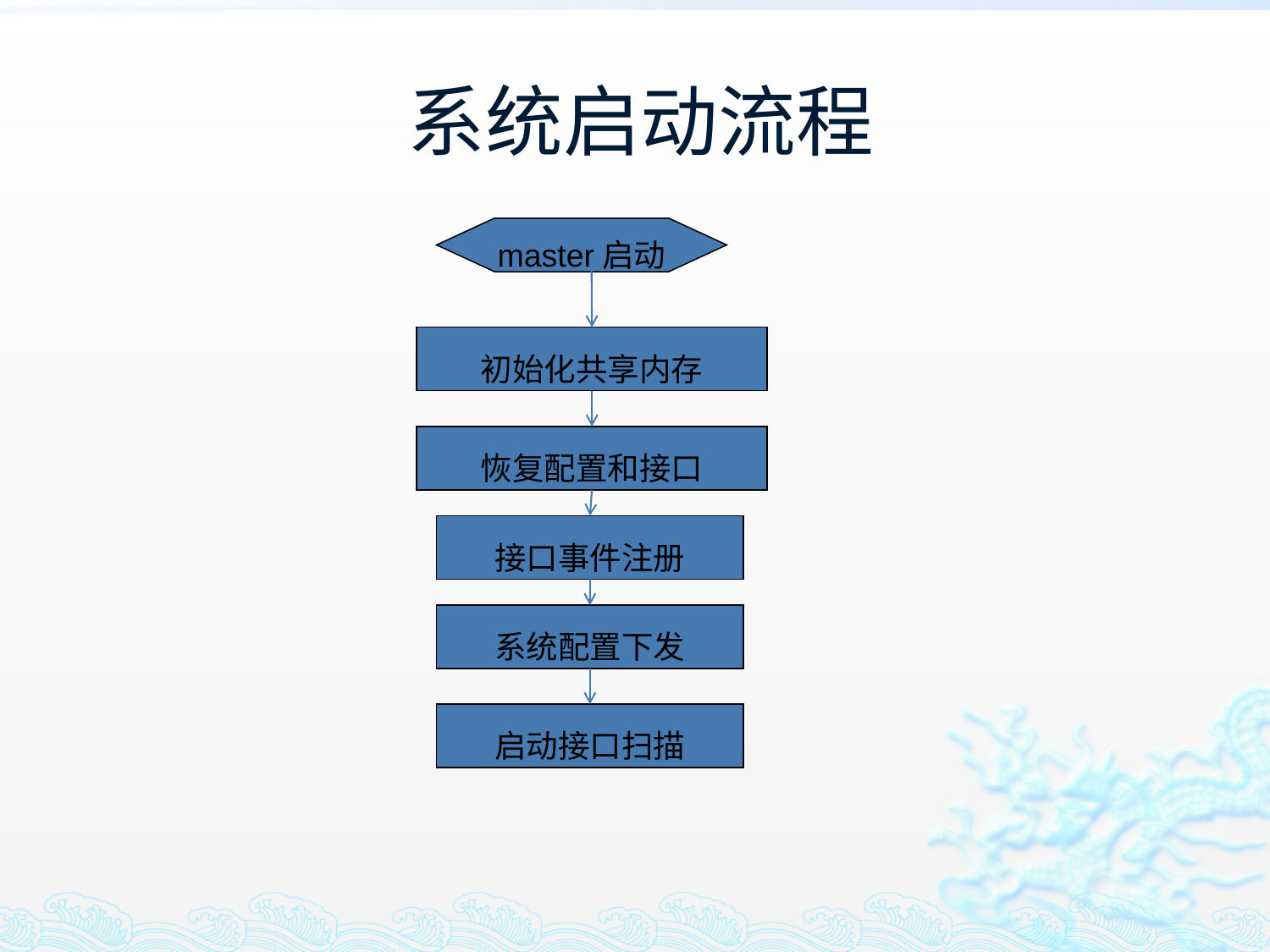

# 系统启动流程
master启动
初始化共享内存
恢复配置和接口
接口事件注册
系统配置下发
启动接口扫描